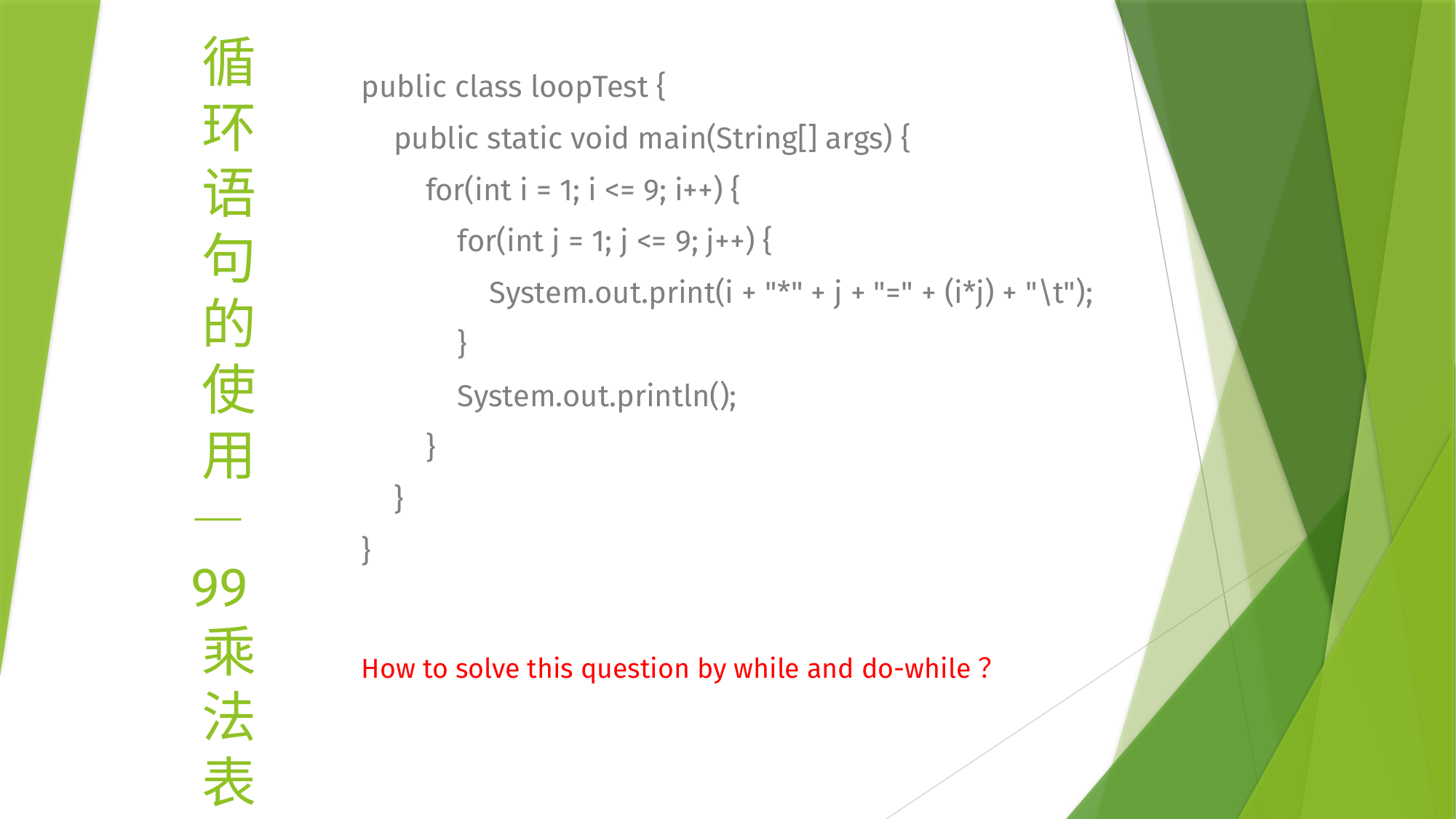

# 循环语句的使用—99乘法表
public class loopTest {
    public static void main(String[] args) {
        for(int i = 1; i <= 9; i++) {
            for(int j = 1; j <= 9; j++) {
                System.out.print(i + "*" + j + "=" + (i*j) + "\t");
            }
            System.out.println();
        }
    }
}
How to solve this question by while and do-while？